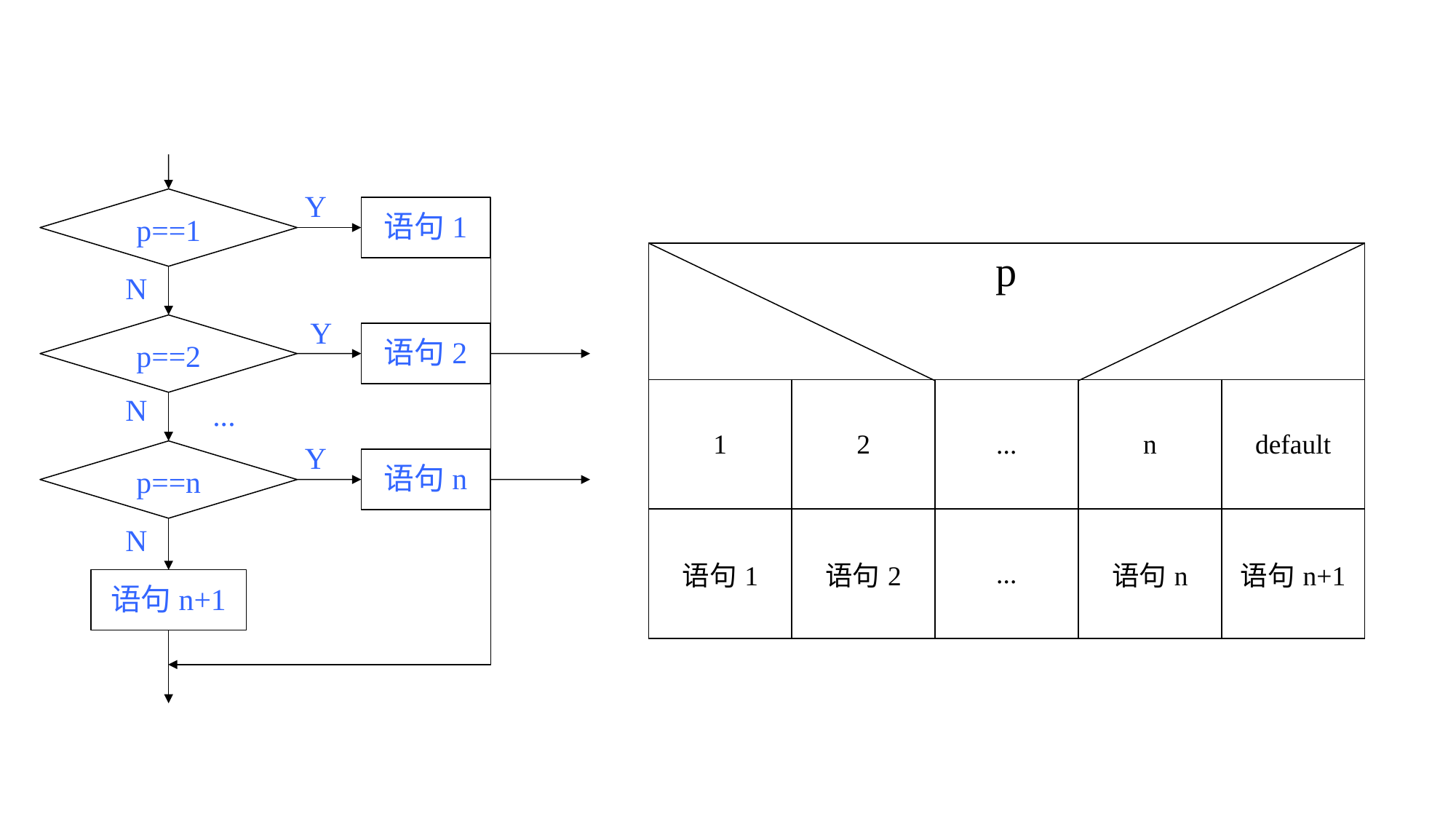

Y
p==1
语句1
| p |  |  |  |  |
| --- | --- | --- | --- | --- |
| 1 | 2 | ... | n | default |
| 语句1 | 语句2 | ... | 语句n | 语句n+1 |
N
Y
p==2
语句2
N
...
Y
p==n
语句n
N
语句n+1